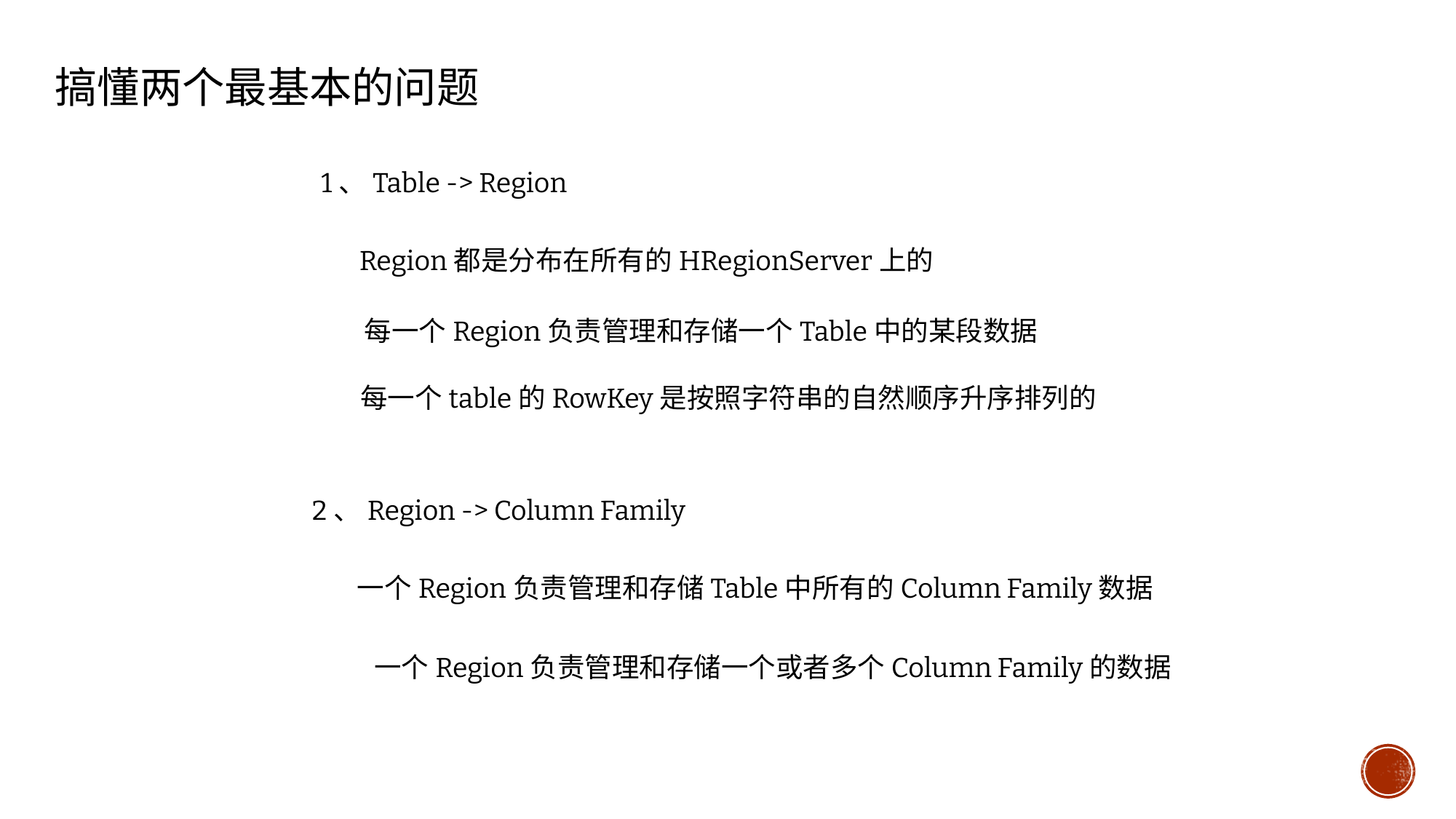

搞懂两个最基本的问题
1、Table -> Region
Region都是分布在所有的HRegionServer上的
每一个Region负责管理和存储一个Table中的某段数据
每一个table的RowKey是按照字符串的自然顺序升序排列的
2、Region -> Column Family
一个Region负责管理和存储Table中所有的Column Family数据
一个Region负责管理和存储一个或者多个Column Family的数据